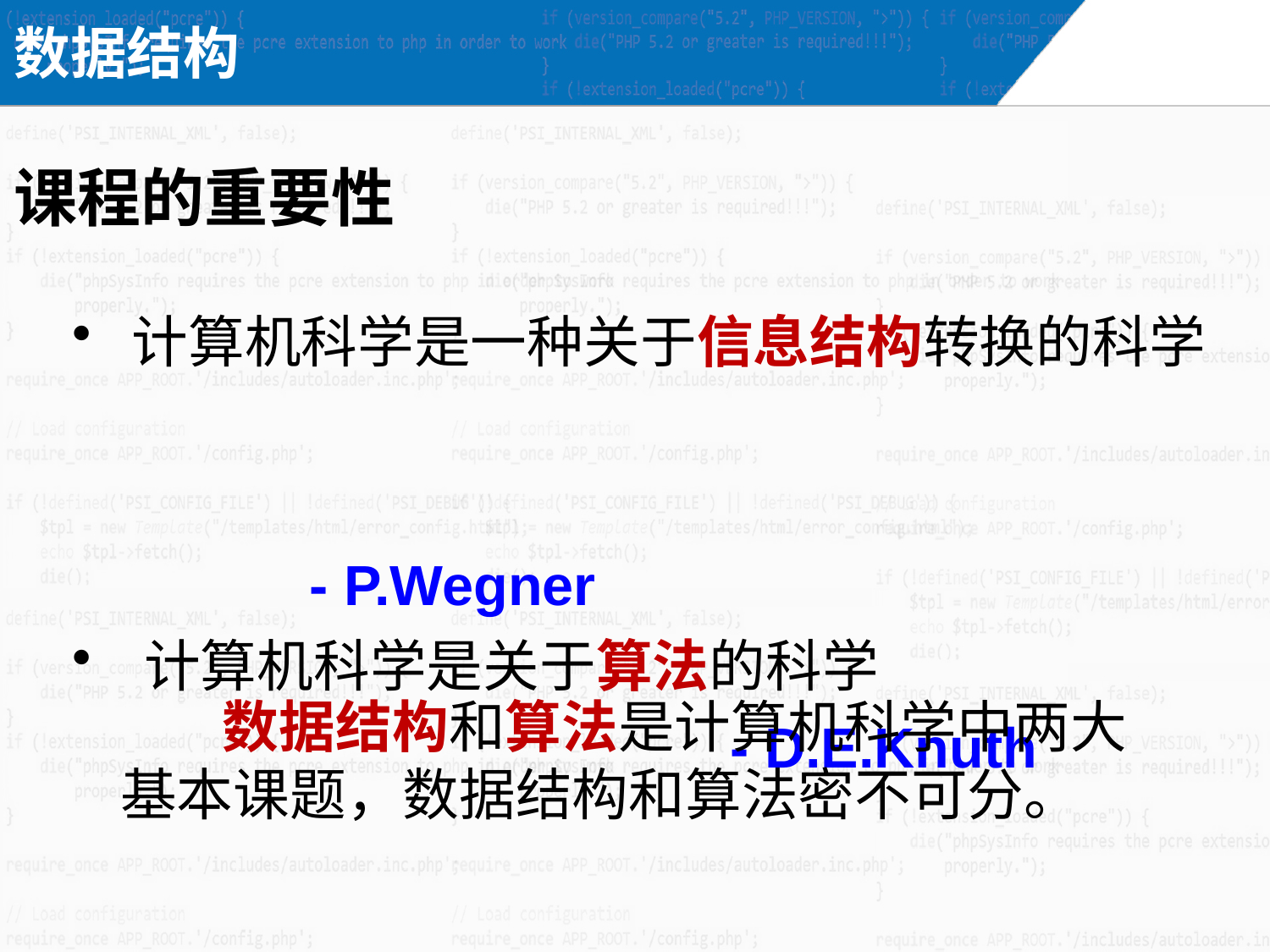

数据结构
课程的重要性
  计算机科学是一种关于信息结构转换的科学
                                          - P.Wegner
   计算机科学是关于算法的科学
                                          - D.E.Knuth

       数据结构和算法是计算机科学中两大基本课题，数据结构和算法密不可分。